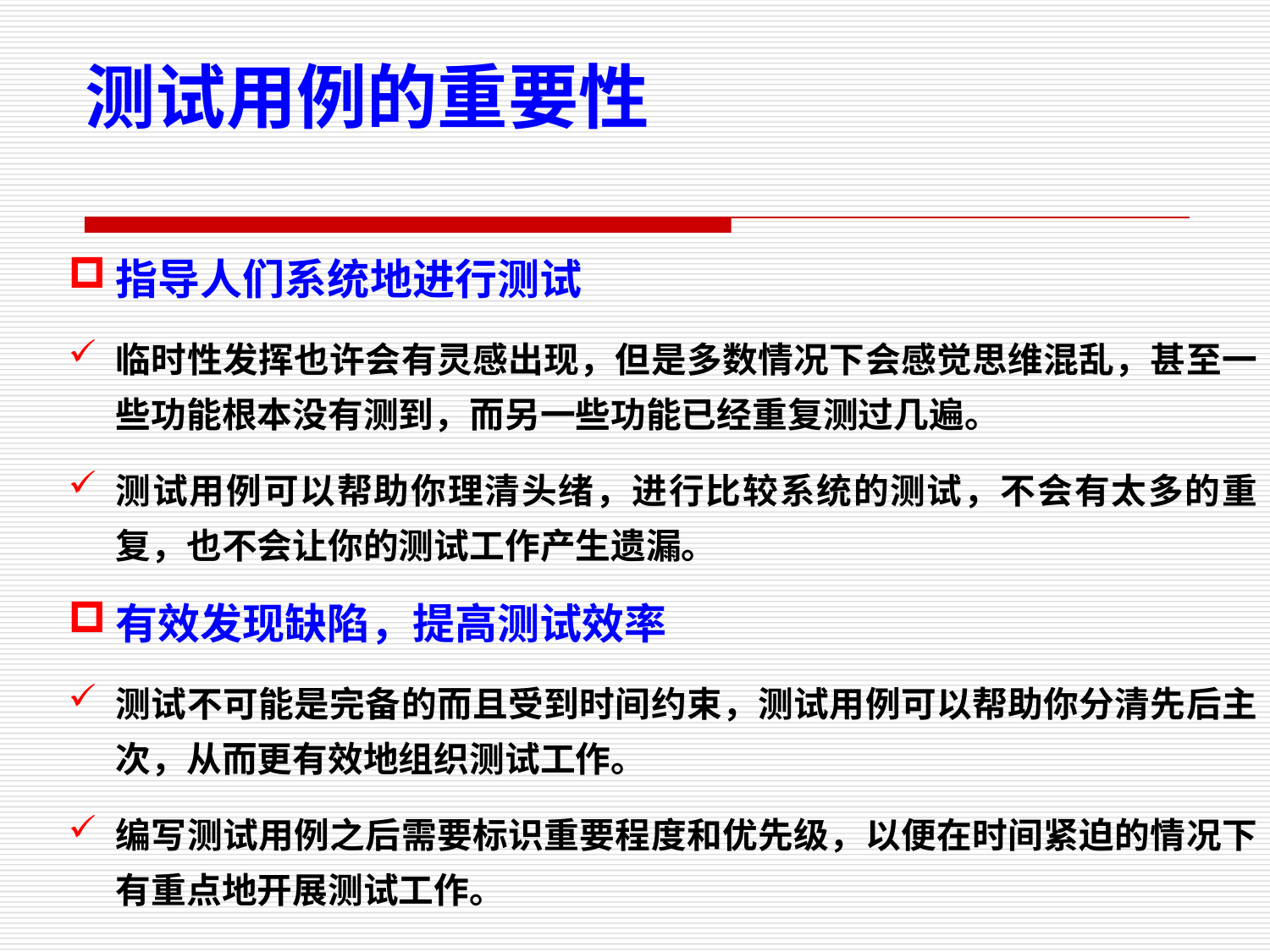

# 测试用例的重要性
指导人们系统地进行测试
临时性发挥也许会有灵感出现，但是多数情况下会感觉思维混乱，甚至一些功能根本没有测到，而另一些功能已经重复测过几遍。
测试用例可以帮助你理清头绪，进行比较系统的测试，不会有太多的重复，也不会让你的测试工作产生遗漏。
有效发现缺陷，提高测试效率
测试不可能是完备的而且受到时间约束，测试用例可以帮助你分清先后主次，从而更有效地组织测试工作。
编写测试用例之后需要标识重要程度和优先级，以便在时间紧迫的情况下有重点地开展测试工作。
3